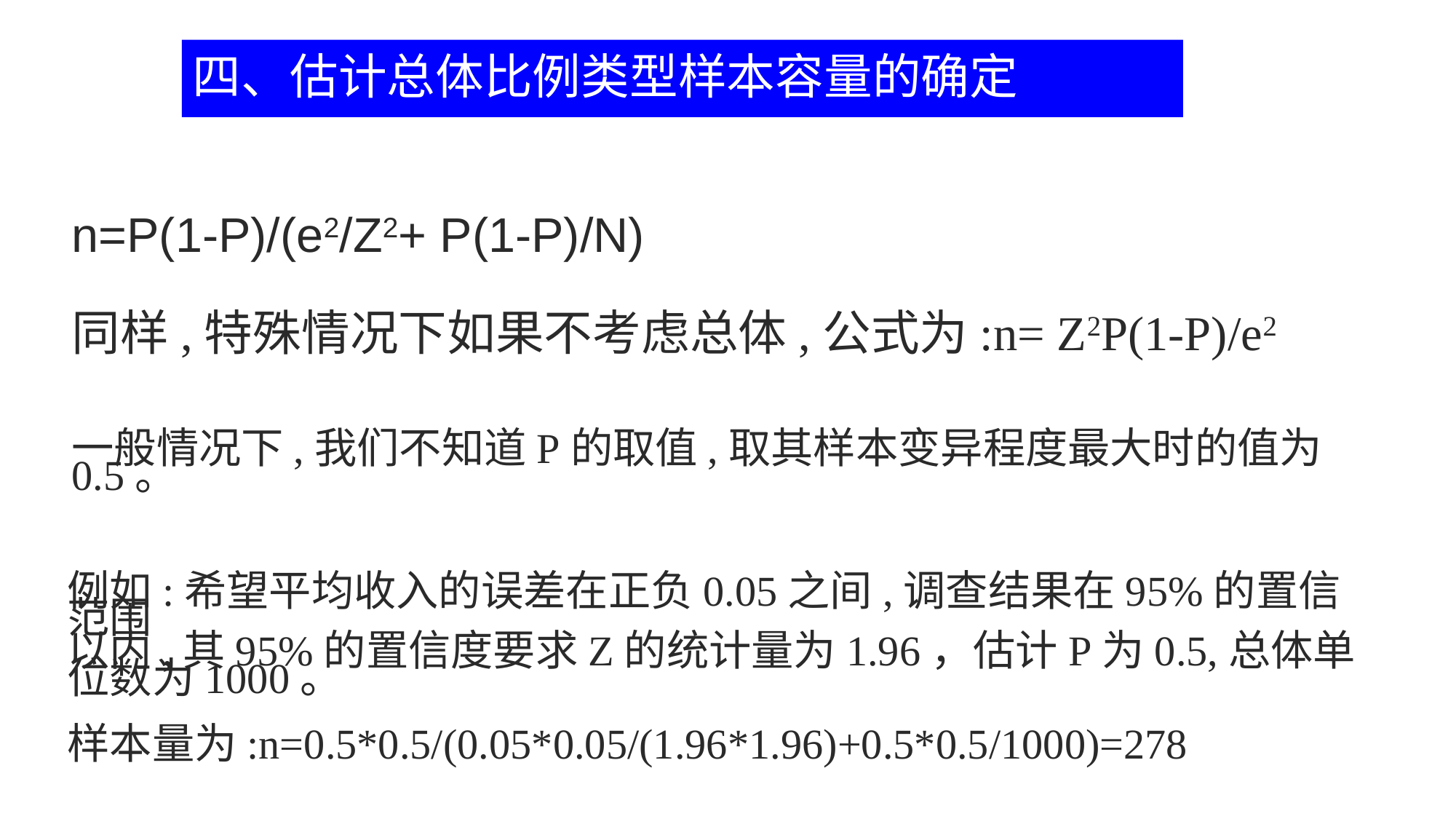

# 四、估计总体比例类型样本容量的确定
n=P(1-P)/(e2/Z2+ P(1-P)/N)

同样,特殊情况下如果不考虑总体,公式为:n= Z2P(1-P)/e2
一般情况下,我们不知道P的取值,取其样本变异程度最大时的值为0.5。
例如:希望平均收入的误差在正负0.05之间,调查结果在95%的置信范围
以内,其95%的置信度要求Z的统计量为1.96，估计P为0.5,总体单位数为1000。

样本量为:n=0.5*0.5/(0.05*0.05/(1.96*1.96)+0.5*0.5/1000)=278